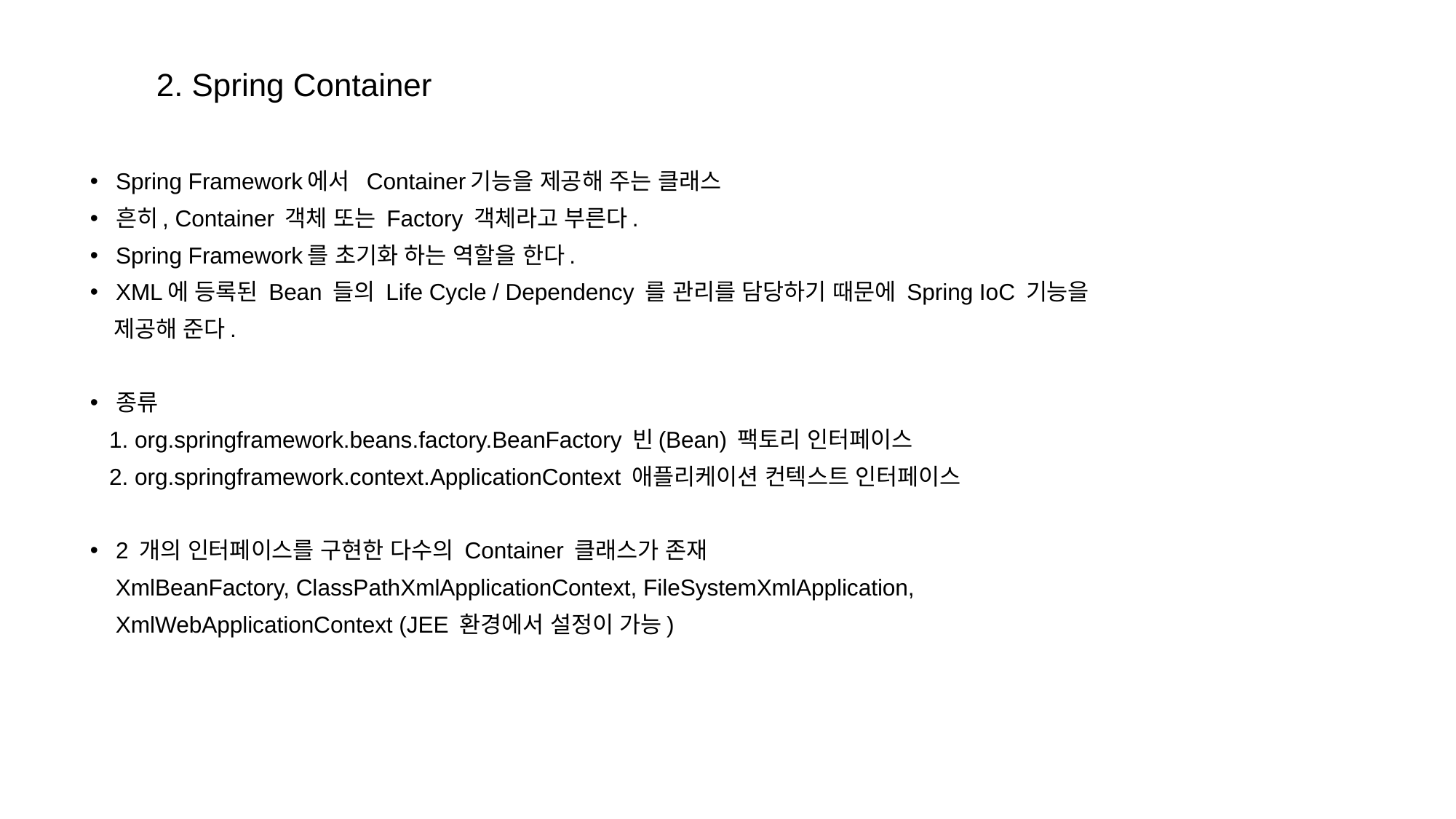

# 2. Spring Container
Spring Framework에서  Container기능을 제공해 주는 클래스
흔히, Container 객체 또는 Factory 객체라고 부른다.
Spring Framework를 초기화 하는 역할을 한다.
XML에 등록된 Bean 들의 Life Cycle / Dependency 를 관리를 담당하기 때문에 Spring IoC 기능을
   제공해 준다.

종류
   1. org.springframework.beans.factory.BeanFactory 빈(Bean) 팩토리 인터페이스
   2. org.springframework.context.ApplicationContext 애플리케이션 컨텍스트 인터페이스

2 개의 인터페이스를 구현한 다수의 Container 클래스가 존재
    XmlBeanFactory, ClassPathXmlApplicationContext, FileSystemXmlApplication,
    XmlWebApplicationContext (JEE 환경에서 설정이 가능)